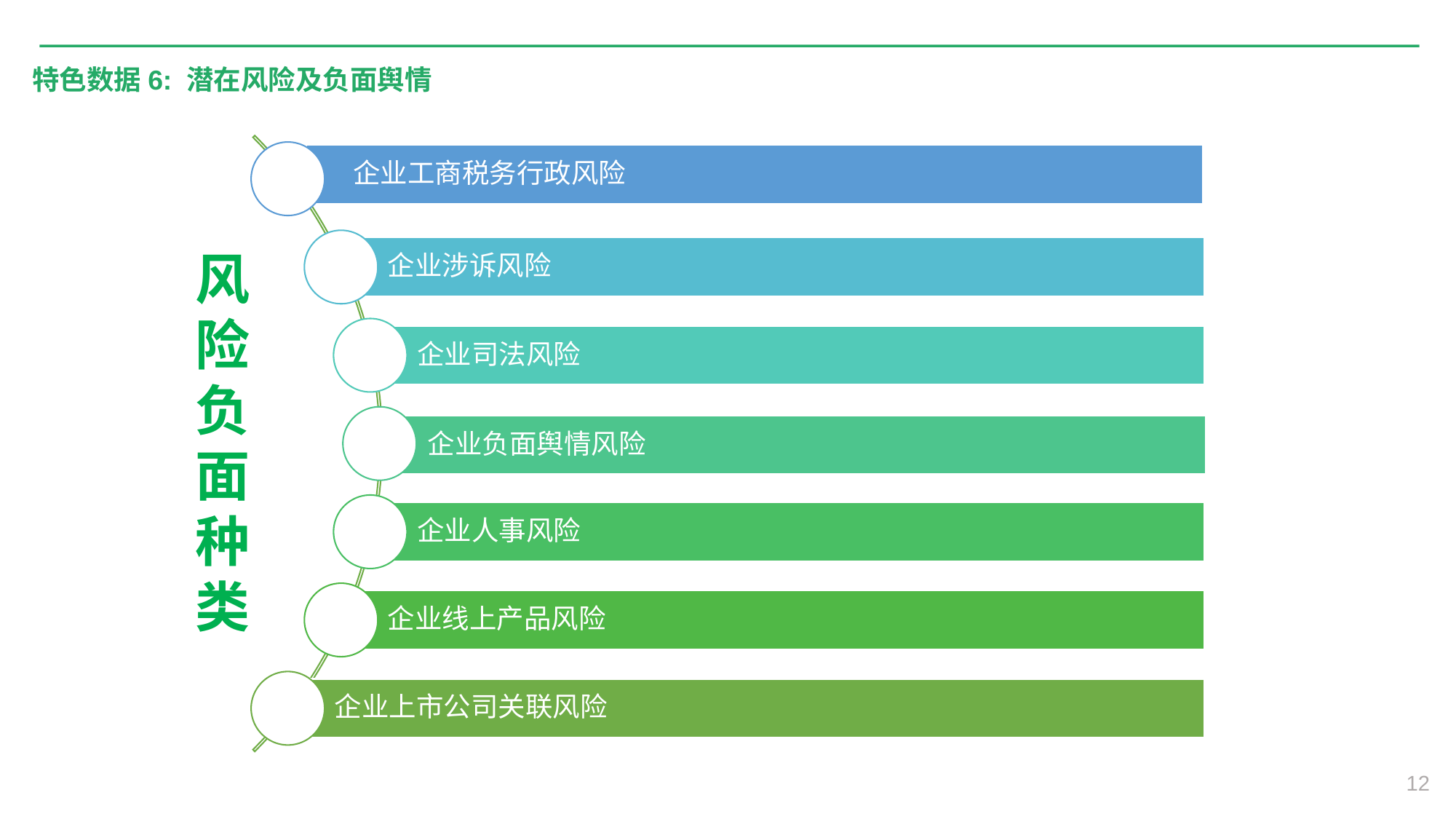

特色数据6: 潜在风险及负面舆情
企业工商税务行政风险
企业涉诉风险
企业司法风险
企业负面舆情风险
企业人事风险
企业线上产品风险
企业上市公司关联风险
风
险负面
种
类
12